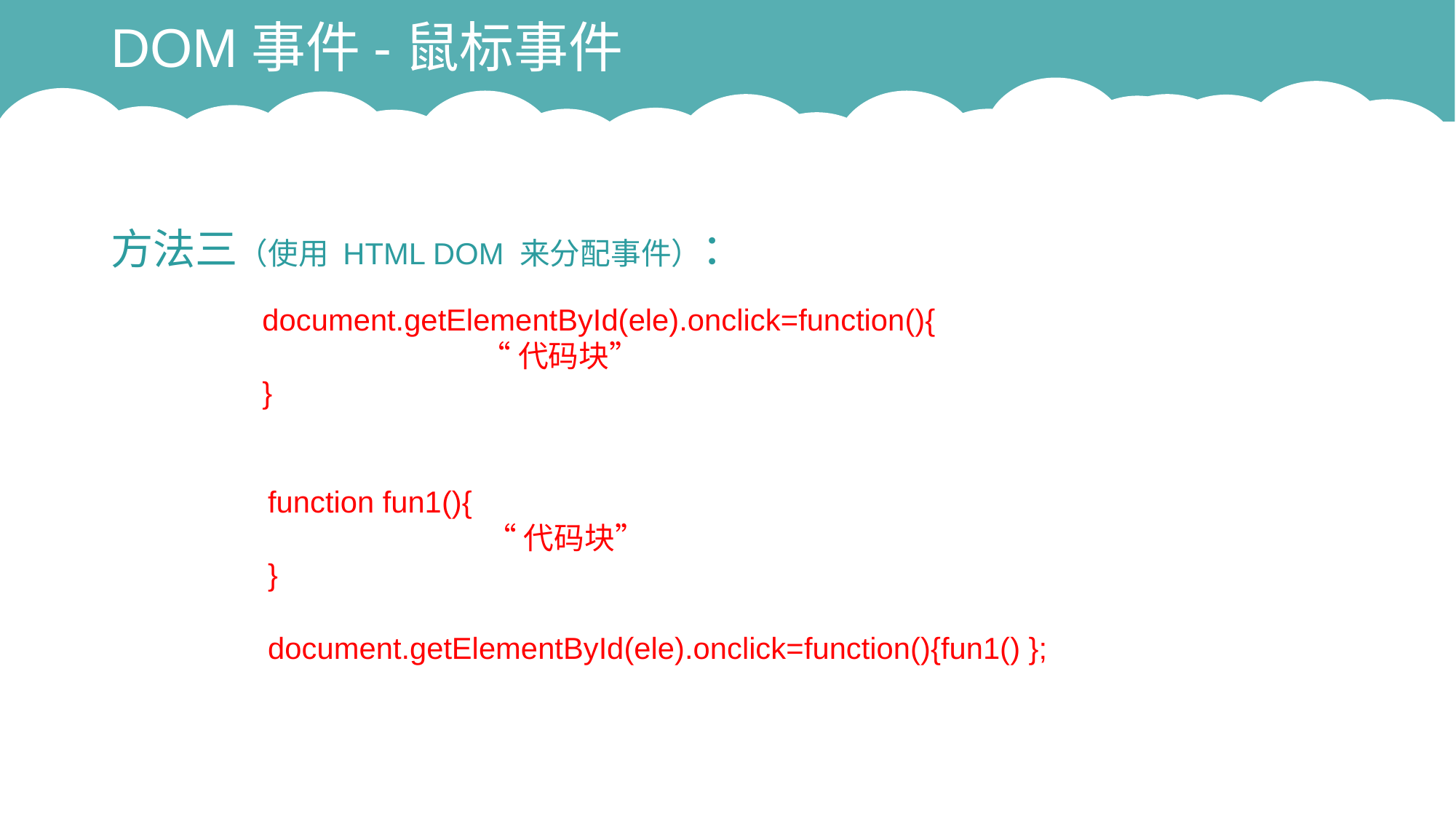

# DOM事件-鼠标事件
方法三（使用 HTML DOM 来分配事件）：
document.getElementById(ele).onclick=function(){
		“代码块”
}
function fun1(){
		“代码块”
}

document.getElementById(ele).onclick=function(){fun1() };